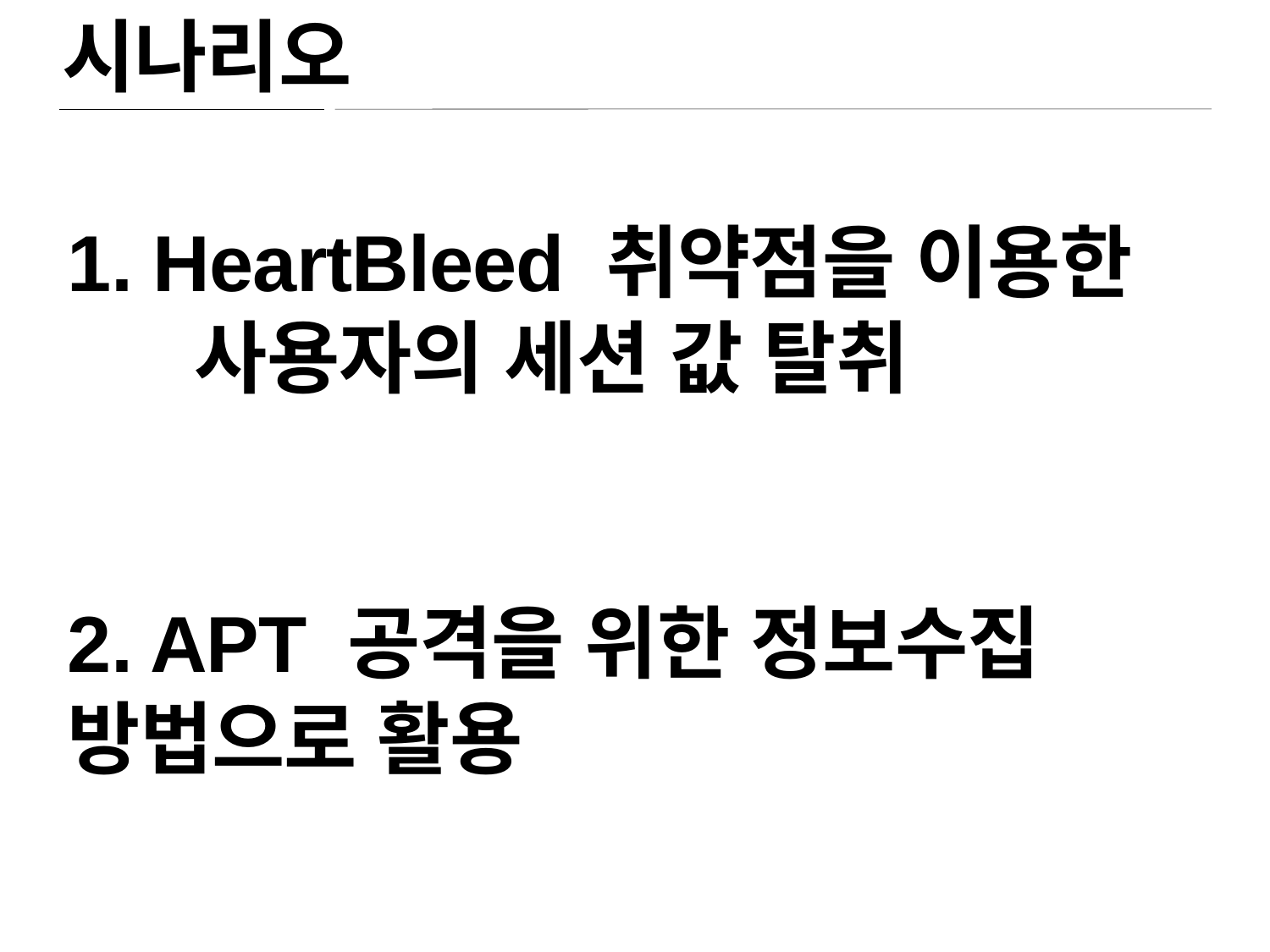

시나리오
1. HeartBleed 취약점을 이용한   사용자의 세션 값 탈취

2. APT 공격을 위한 정보수집
방법으로 활용